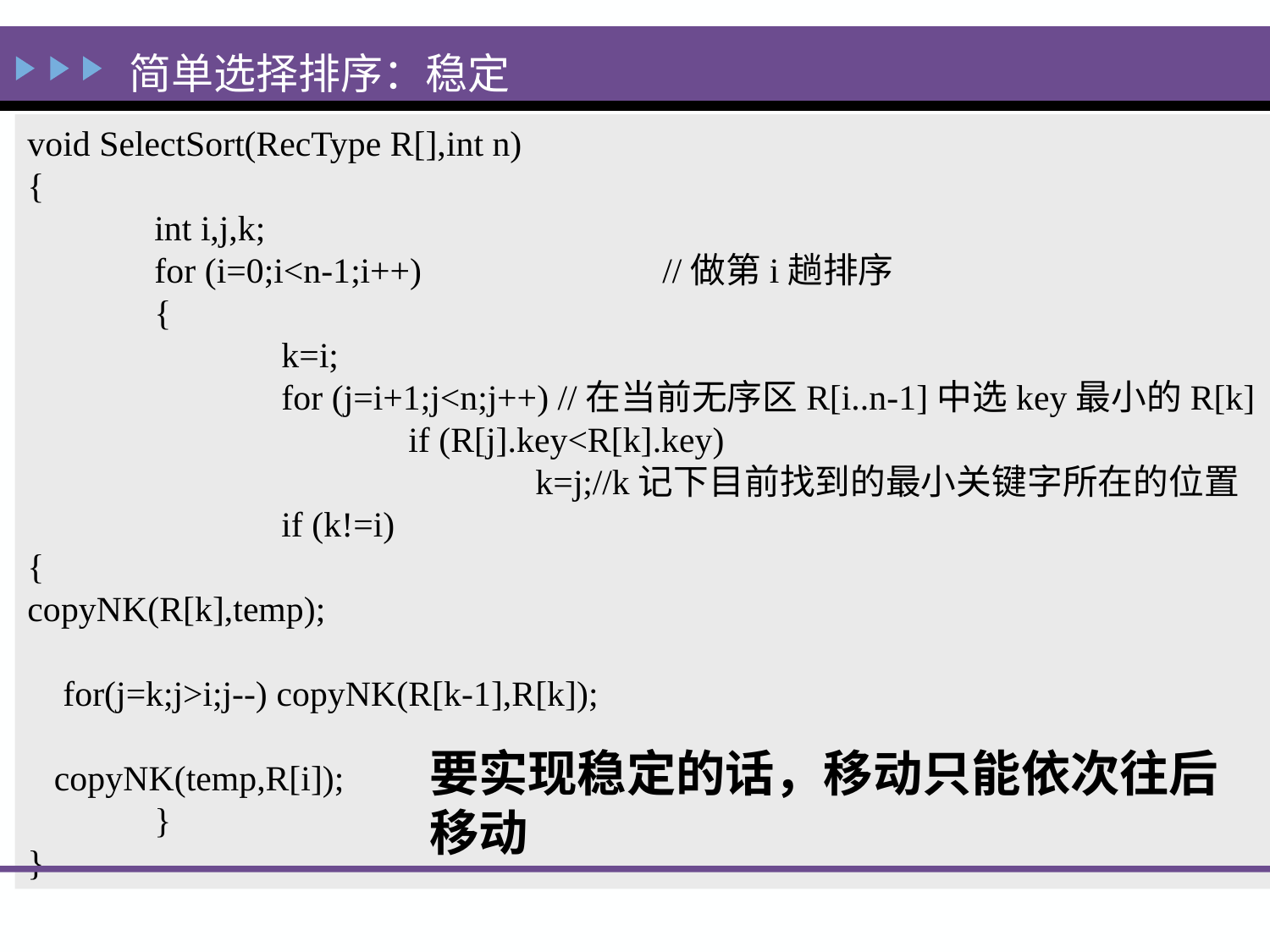

简单选择排序：稳定
void SelectSort(RecType R[],int n)
{
	int i,j,k;
	for (i=0;i<n-1;i++)    	 	//做第i趟排序
	{
		k=i;
		for (j=i+1;j<n;j++) //在当前无序区R[i..n-1]中选key最小的R[k]
			if (R[j].key<R[k].key)
				k=j;//k记下目前找到的最小关键字所在的位置
		if (k!=i)
{
copyNK(R[k],temp);

    for(j=k;j>i;j--) copyNK(R[k-1],R[k]);

   copyNK(temp,R[i]);
	}
}
要实现稳定的话，移动只能依次往后移动